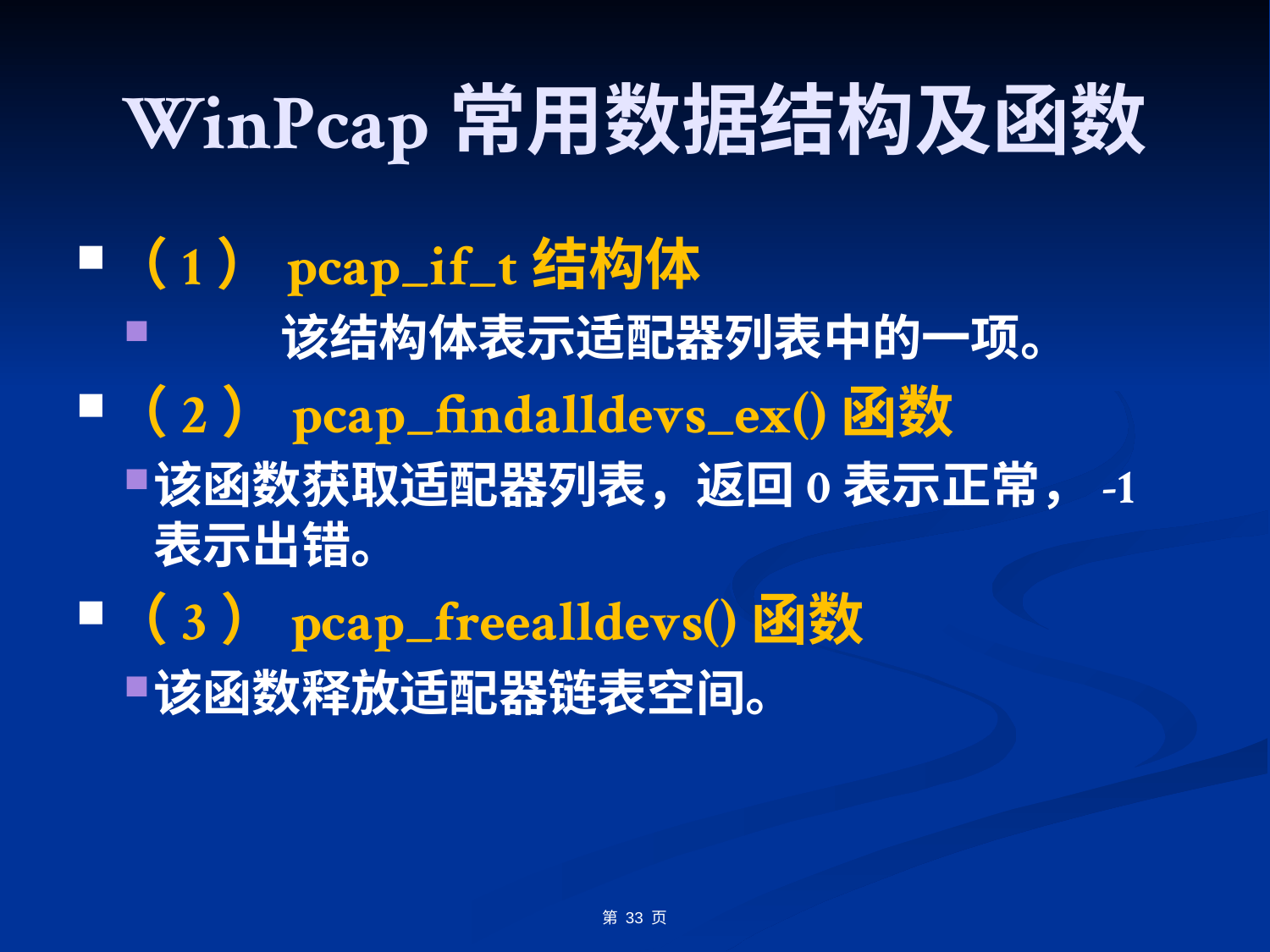

# WinPcap常用数据结构及函数
（1）pcap_if_t结构体
	该结构体表示适配器列表中的一项。
（2）pcap_findalldevs_ex()函数
该函数获取适配器列表，返回0表示正常，-1表示出错。
（3）pcap_freealldevs()函数
该函数释放适配器链表空间。

第 33 页